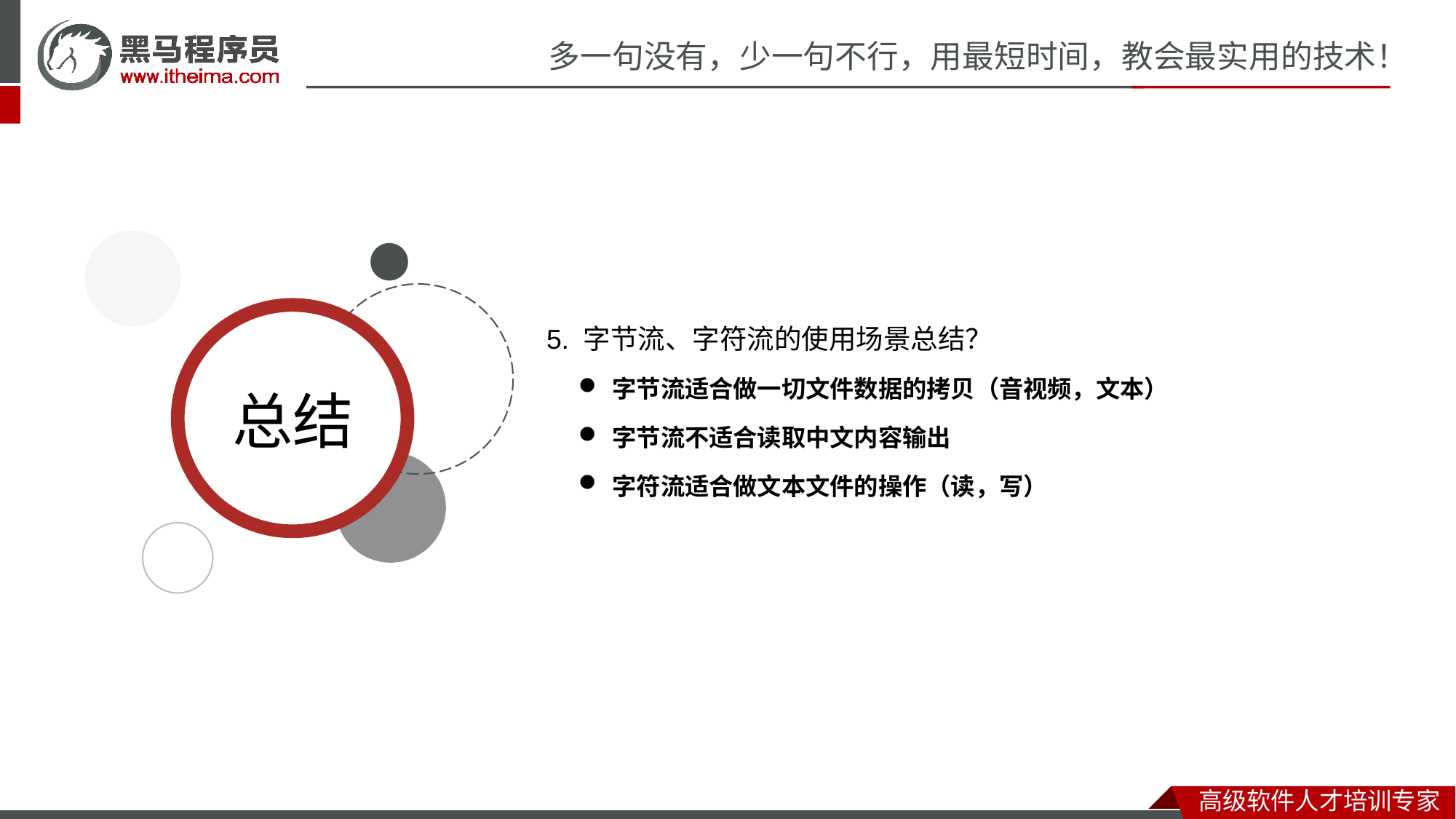

5. 字节流、字符流的使用场景总结？
字节流适合做一切文件数据的拷贝（音视频，文本）
字节流不适合读取中文内容输出
字符流适合做文本文件的操作（读，写）